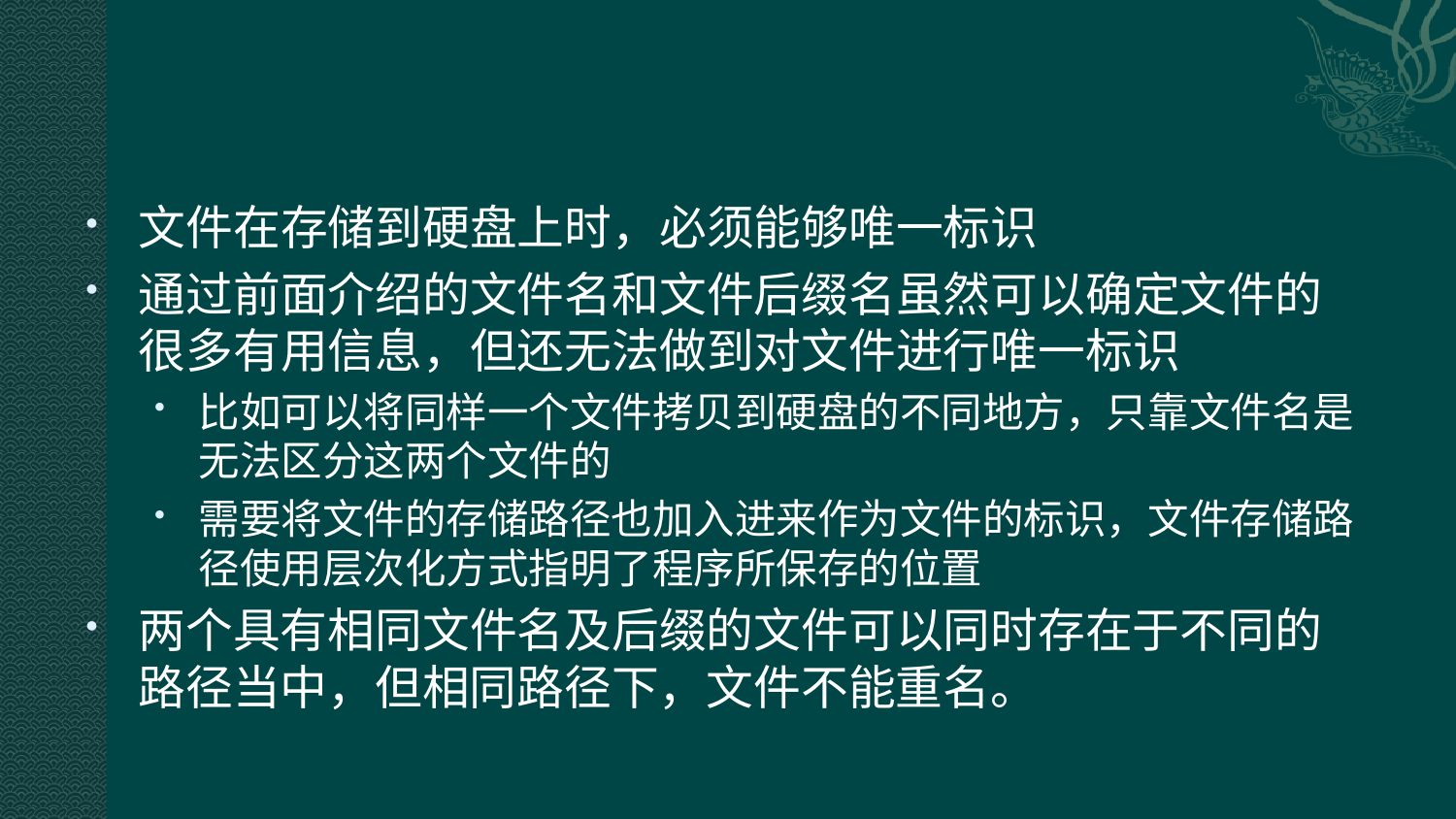

#
文件在存储到硬盘上时，必须能够唯一标识
通过前面介绍的文件名和文件后缀名虽然可以确定文件的很多有用信息，但还无法做到对文件进行唯一标识
比如可以将同样一个文件拷贝到硬盘的不同地方，只靠文件名是无法区分这两个文件的
需要将文件的存储路径也加入进来作为文件的标识，文件存储路径使用层次化方式指明了程序所保存的位置
两个具有相同文件名及后缀的文件可以同时存在于不同的路径当中，但相同路径下，文件不能重名。